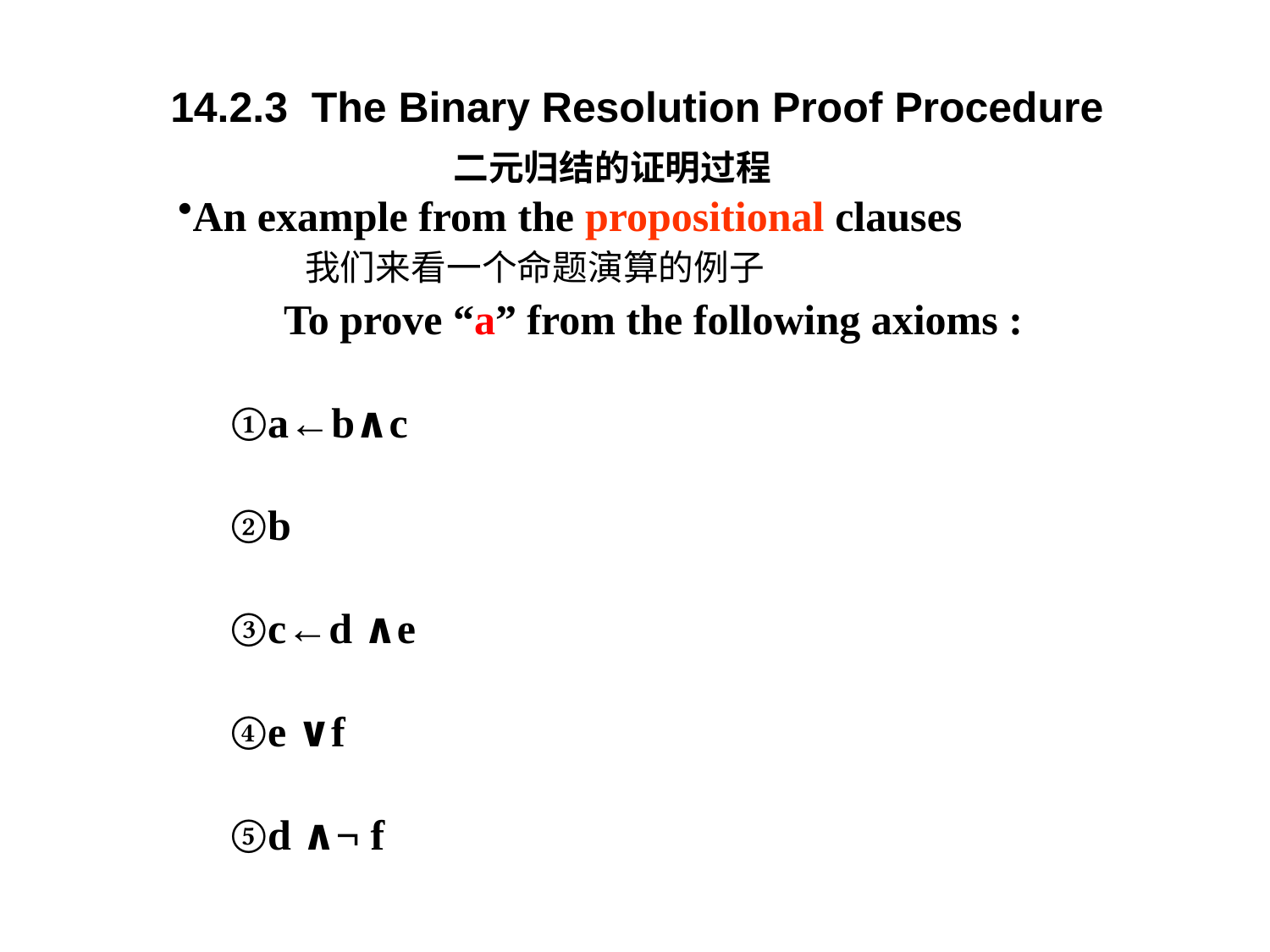

14.2.3  The Binary Resolution Proof Procedure
二元归结的证明过程
An example from the propositional clauses
          To prove “a” from the following axioms :
a←b∧c
b
c←d ∧e
e ∨f
d ∧¬ f
我们来看一个命题演算的例子